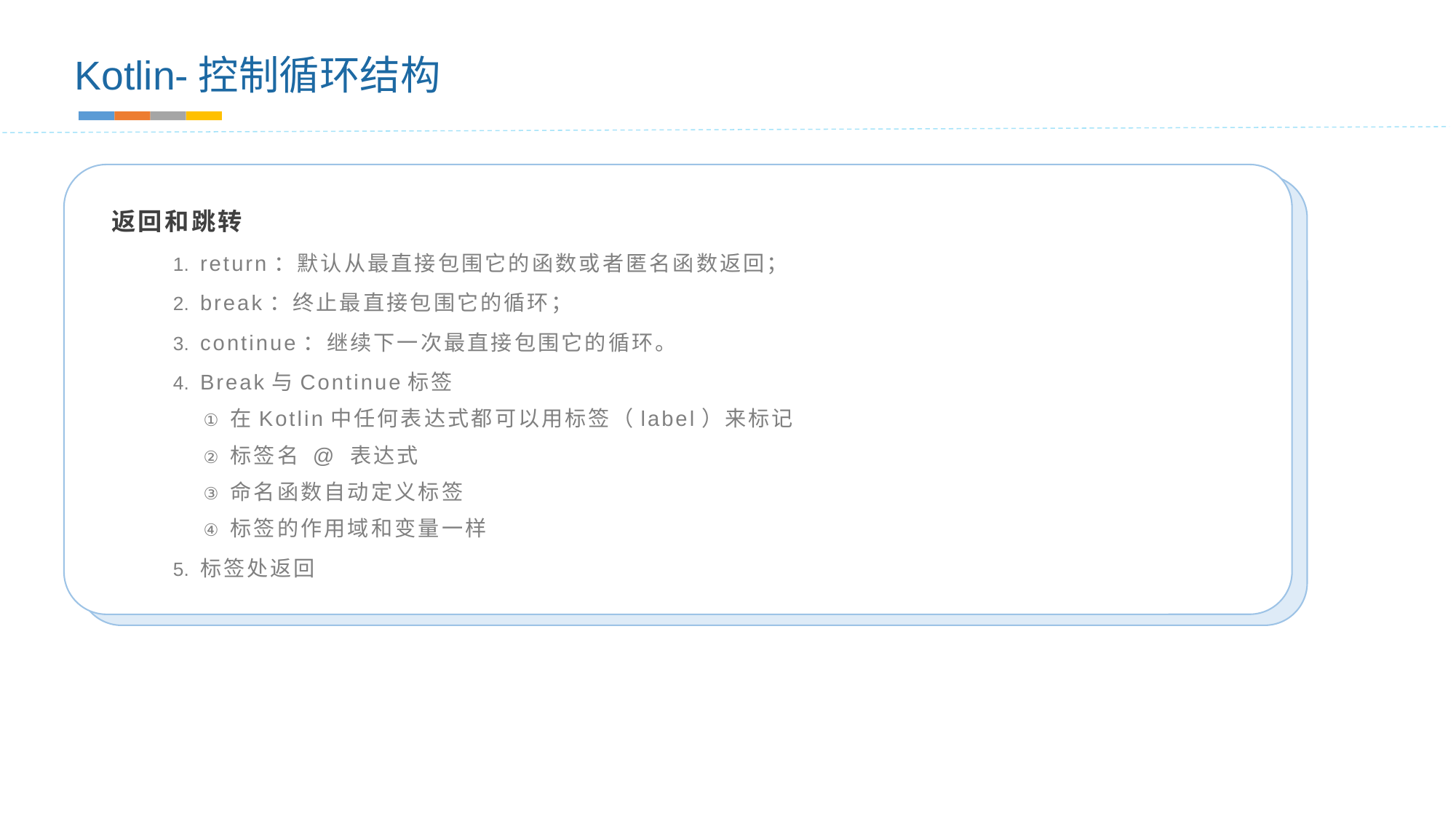

Kotlin-控制循环结构

返回和跳转
return：默认从最直接包围它的函数或者匿名函数返回；
break：终止最直接包围它的循环；
continue：继续下一次最直接包围它的循环。
Break与Continue标签
在Kotlin中任何表达式都可以用标签（label）来标记
标签名 @ 表达式
命名函数自动定义标签
标签的作用域和变量一样
标签处返回